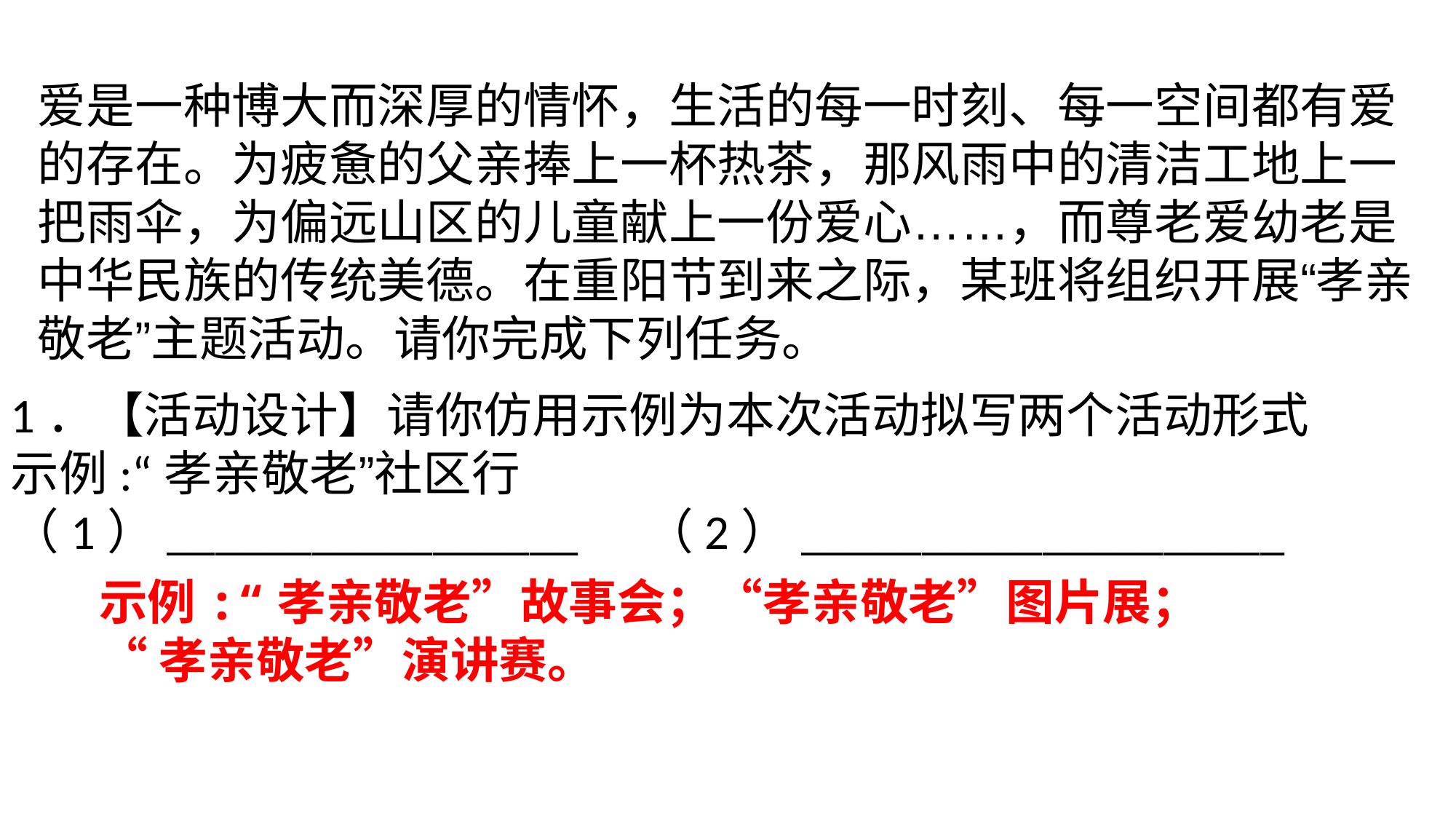

爱是一种博大而深厚的情怀，生活的每一时刻、每一空间都有爱的存在。为疲惫的父亲捧上一杯热茶，那风雨中的清洁工地上一把雨伞，为偏远山区的儿童献上一份爱心……，而尊老爱幼老是中华民族的传统美德。在重阳节到来之际，某班将组织开展“孝亲敬老”主题活动。请你完成下列任务。
1．【活动设计】请你仿用示例为本次活动拟写两个活动形式
示例:“孝亲敬老”社区行
（1）_________________     （2）____________________
示例:“孝亲敬老”故事会；“孝亲敬老”图片展；
“孝亲敬老”演讲赛。